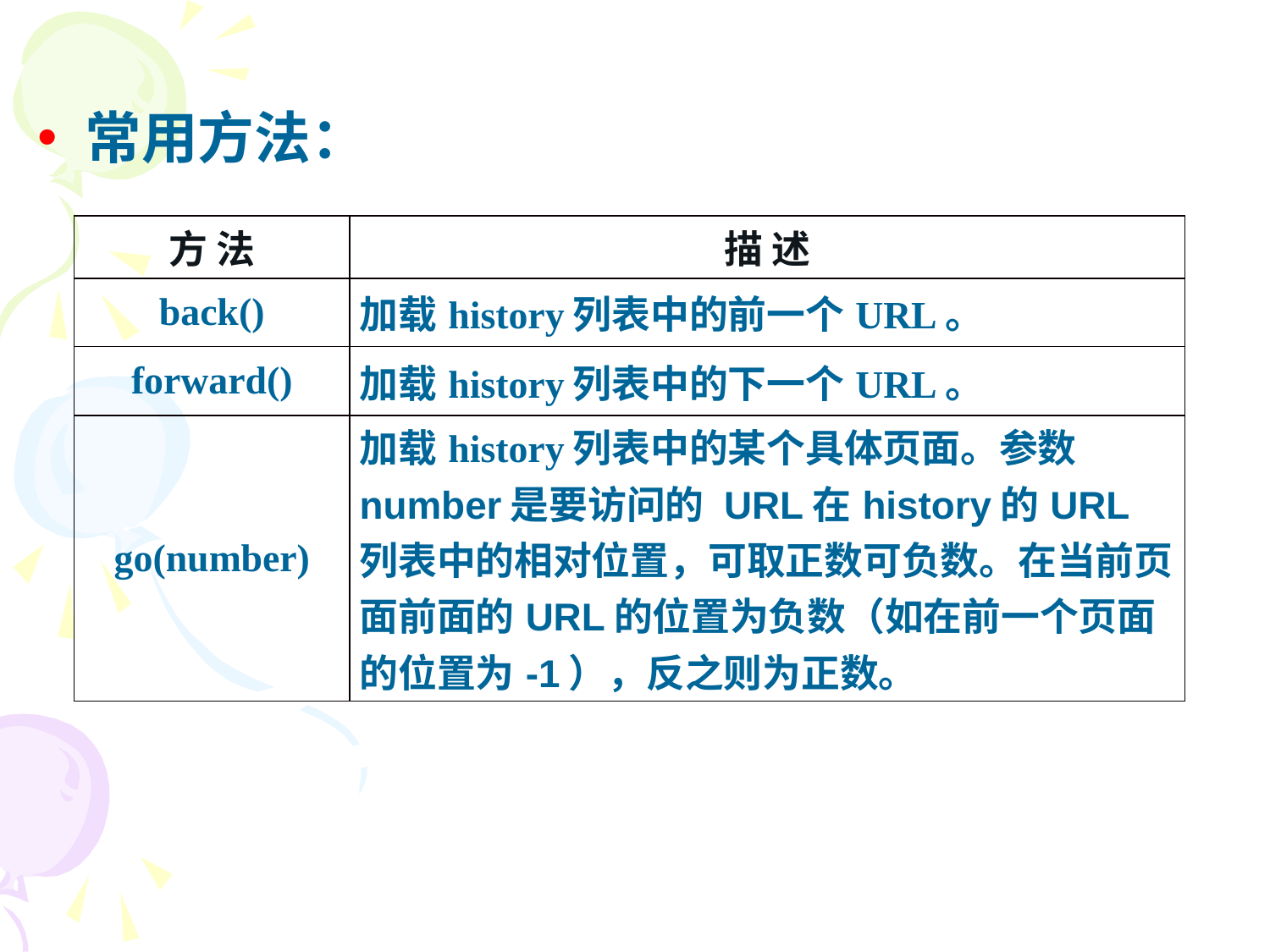

常用方法：

| 方 法 | 描 述 |
| --- | --- |
| back() | 加载history列表中的前一个URL。 |
| forward() | 加载history列表中的下一个URL。 |
| go(number) | 加载history列表中的某个具体页面。参数number是要访问的 URL在history的URL列表中的相对位置，可取正数可负数。在当前页面前面的URL的位置为负数（如在前一个页面的位置为-1），反之则为正数。 |